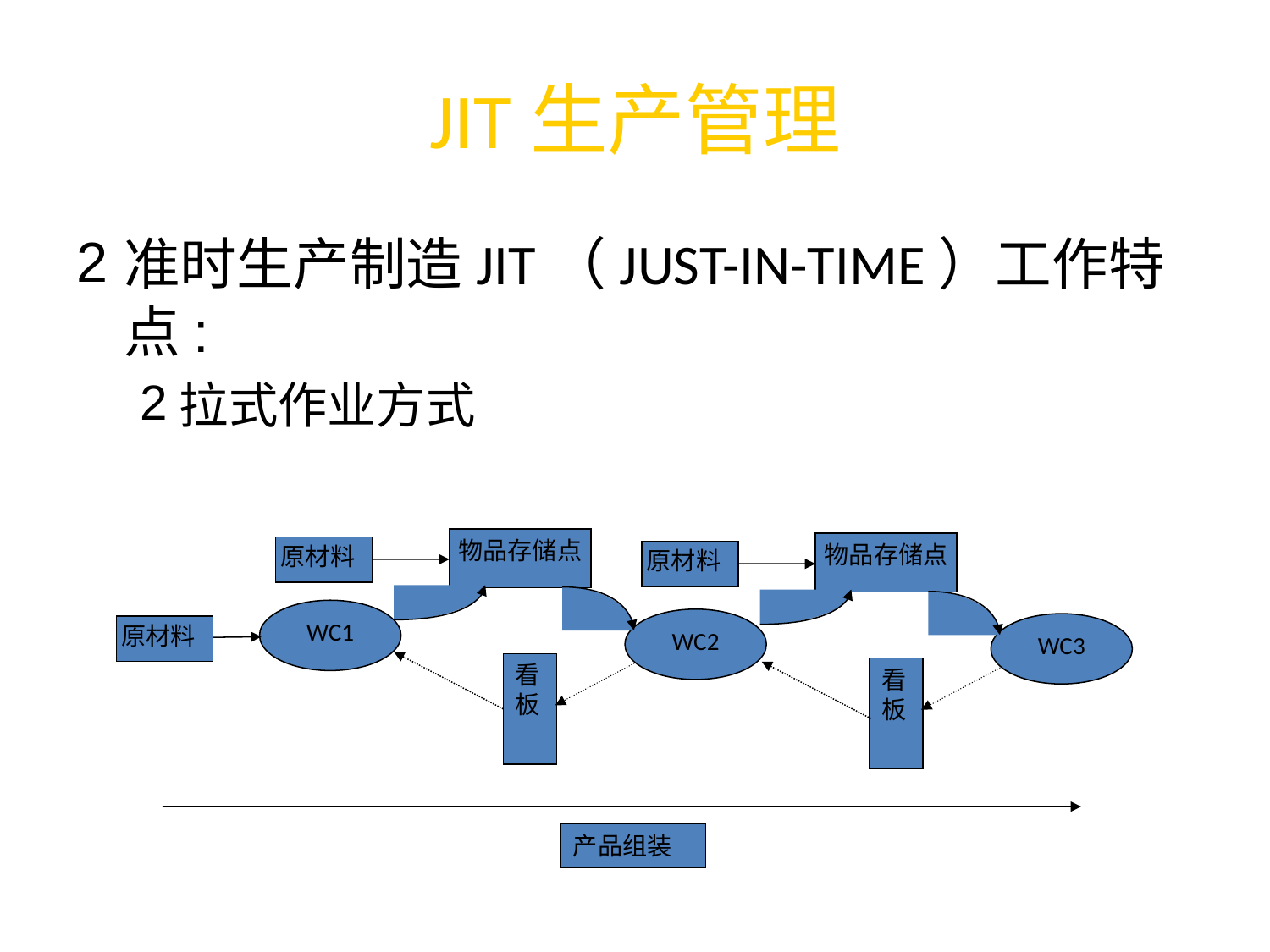

# JIT生产管理
准时生产制造JIT（JUST-IN-TIME）工作特点:
拉式作业方式

物品存储点
原材料

WC2
看板

物品存储点
原材料

WC3
看板

WC1
原材料

产品组装